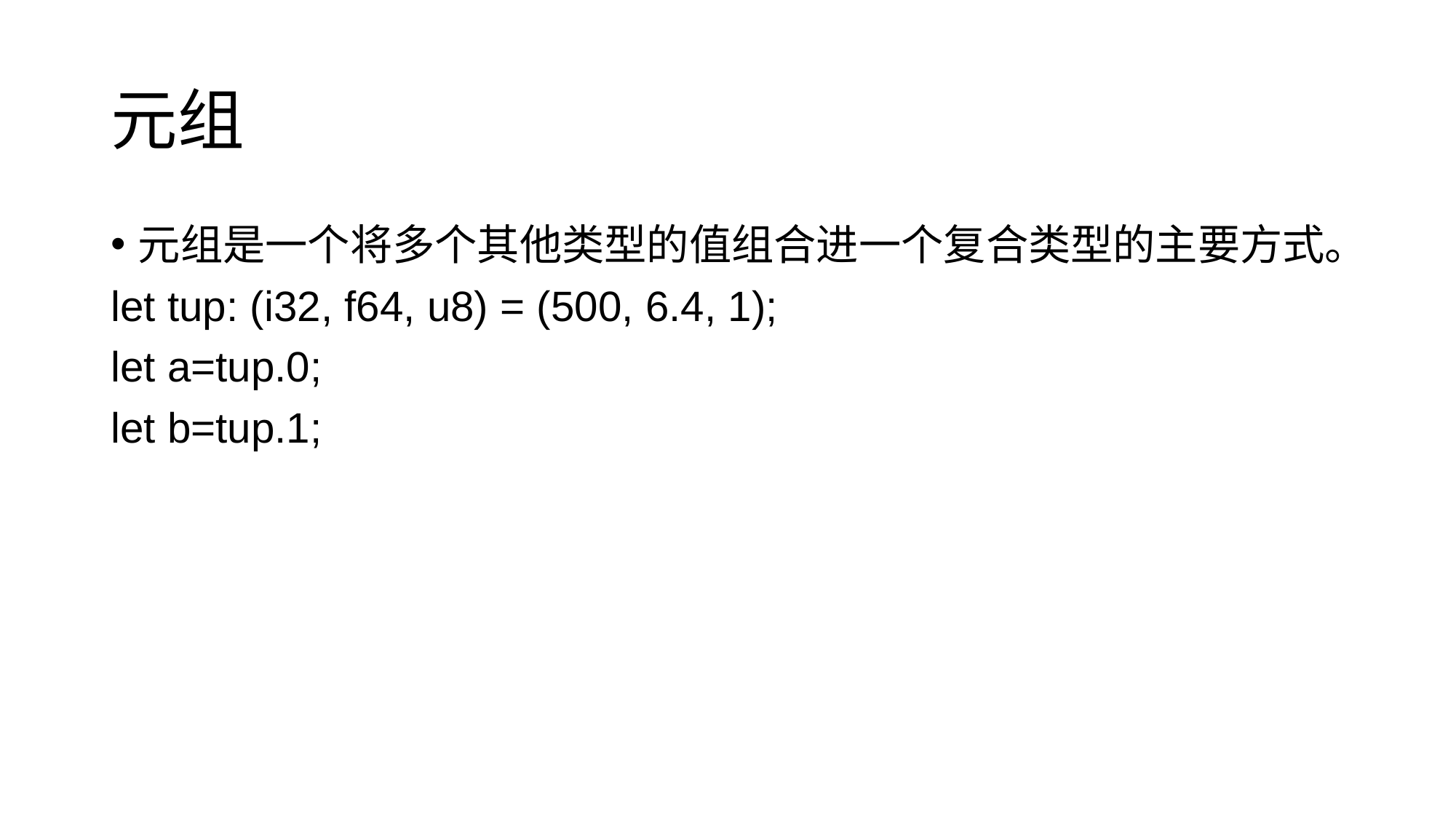

# 元组
元组是一个将多个其他类型的值组合进一个复合类型的主要方式。
let tup: (i32, f64, u8) = (500, 6.4, 1);
let a=tup.0;
let b=tup.1;